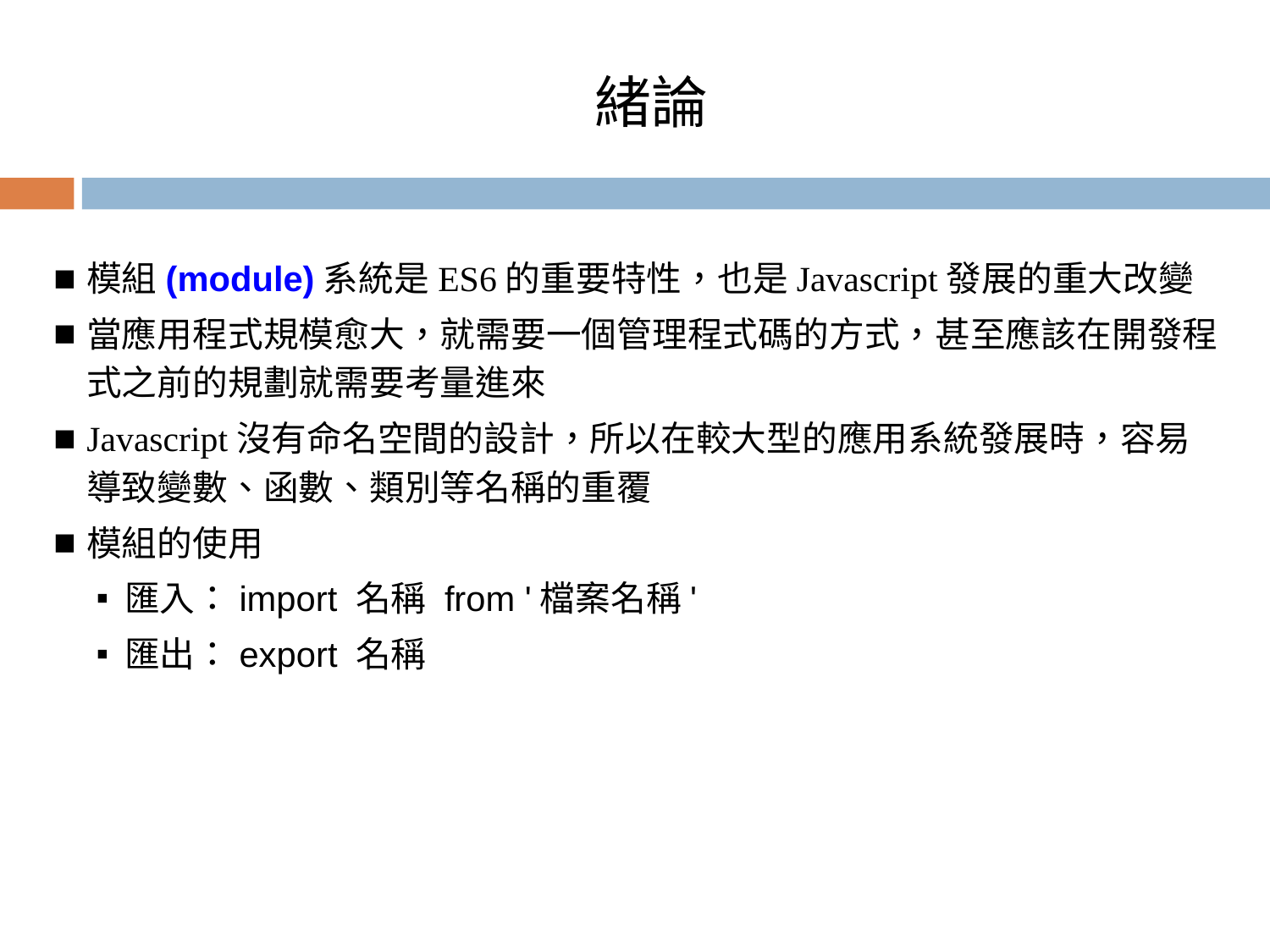

# 緒論
模組(module)系統是ES6的重要特性，也是Javascript發展的重大改變
當應用程式規模愈大，就需要一個管理程式碼的方式，甚至應該在開發程式之前的規劃就需要考量進來
Javascript沒有命名空間的設計，所以在較大型的應用系統發展時，容易導致變數、函數、類別等名稱的重覆
模組的使用
匯入：import 名稱 from '檔案名稱'
匯出：export 名稱